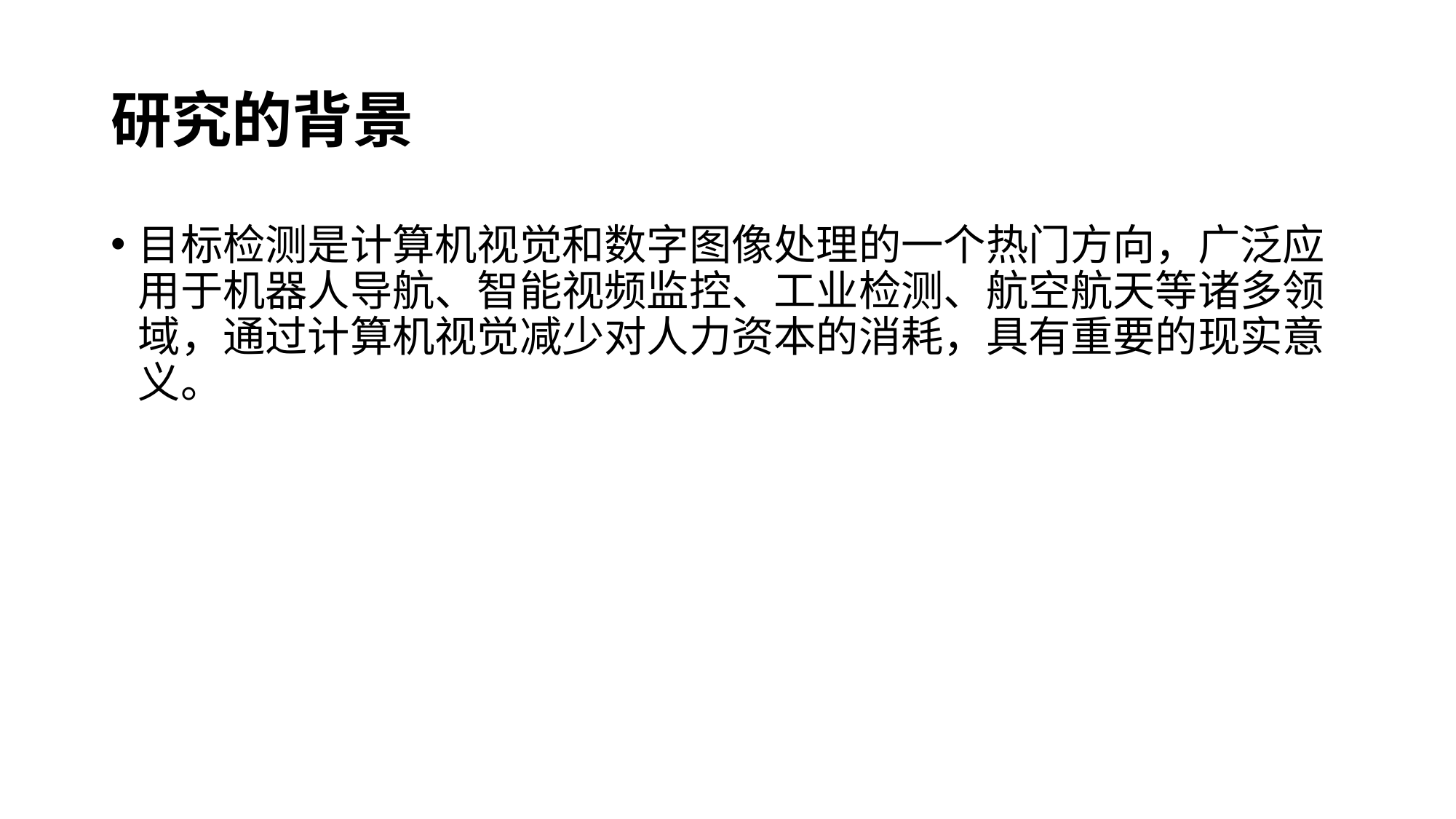

# 研究的背景
目标检测是计算机视觉和数字图像处理的一个热门方向，广泛应用于机器人导航、智能视频监控、工业检测、航空航天等诸多领域，通过计算机视觉减少对人力资本的消耗，具有重要的现实意义。